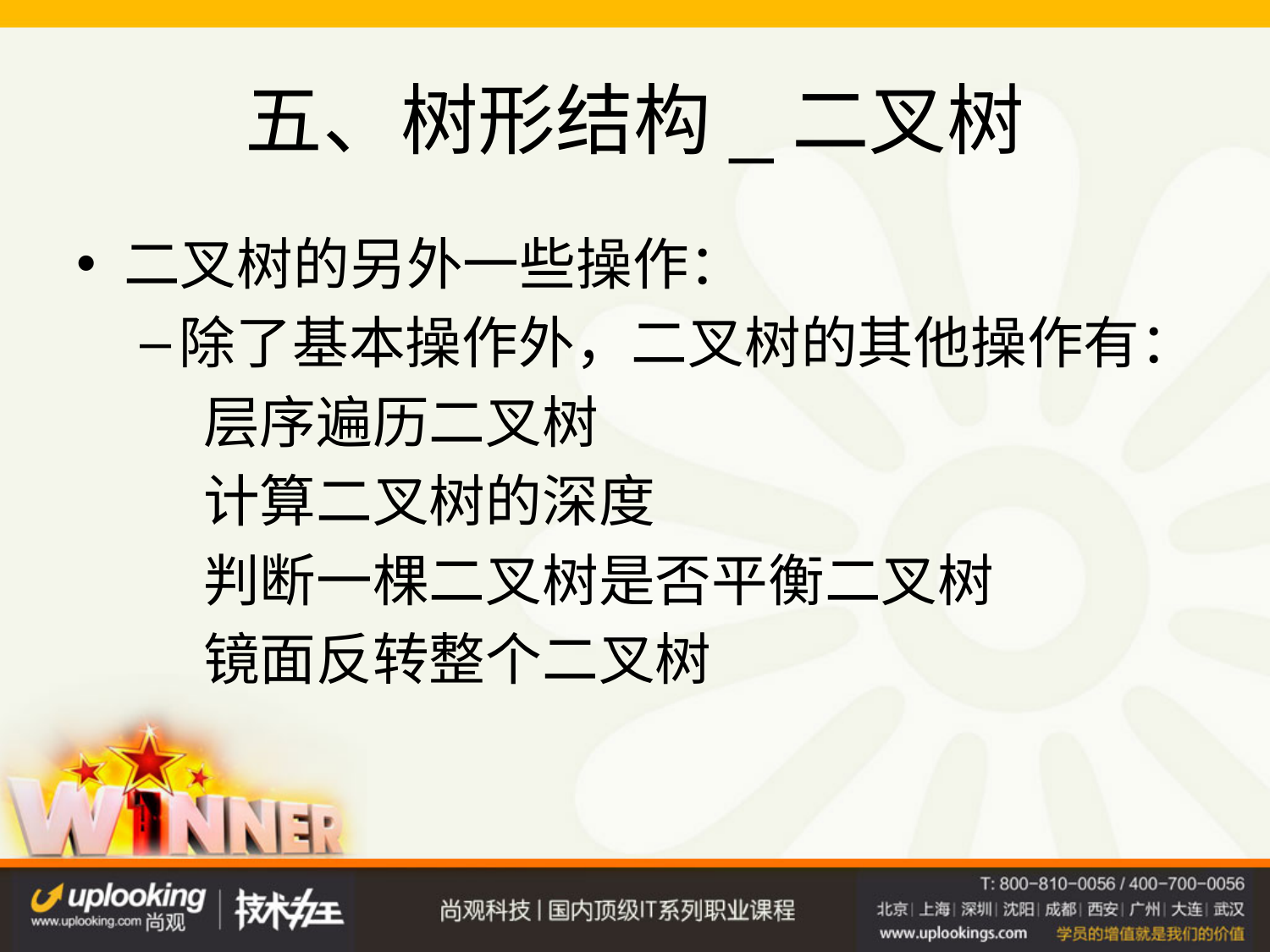

# 五、树形结构_二叉树
二叉树的另外一些操作：
除了基本操作外，二叉树的其他操作有：
层序遍历二叉树
计算二叉树的深度
判断一棵二叉树是否平衡二叉树
镜面反转整个二叉树